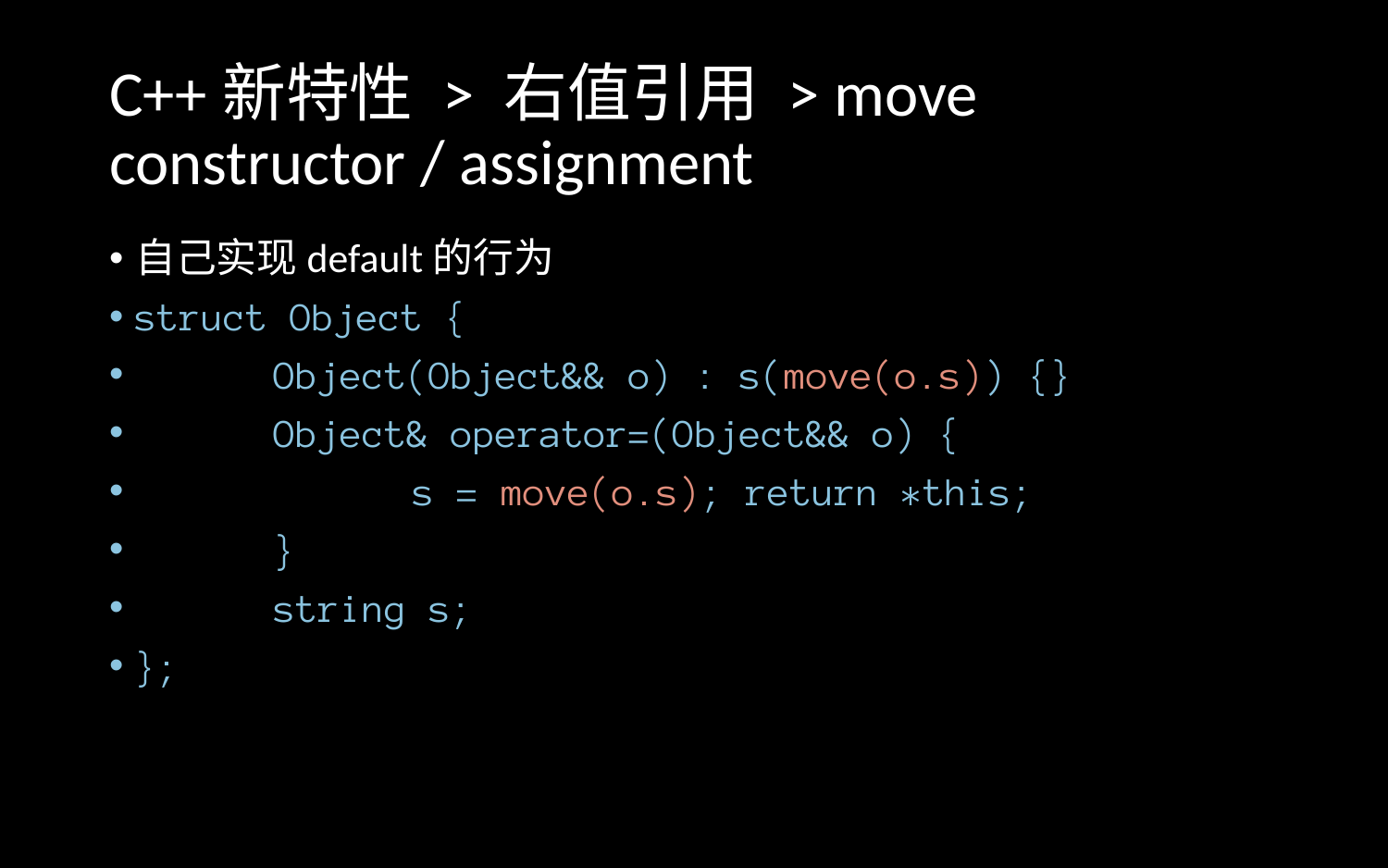

# C++新特性 > 右值引用 > move constructor / assignment
自己实现default的行为
struct Object {
	Object(Object&& o) : s(move(o.s)) {}
	Object& operator=(Object&& o) {
		s = move(o.s); return *this;
	}
	string s;
};